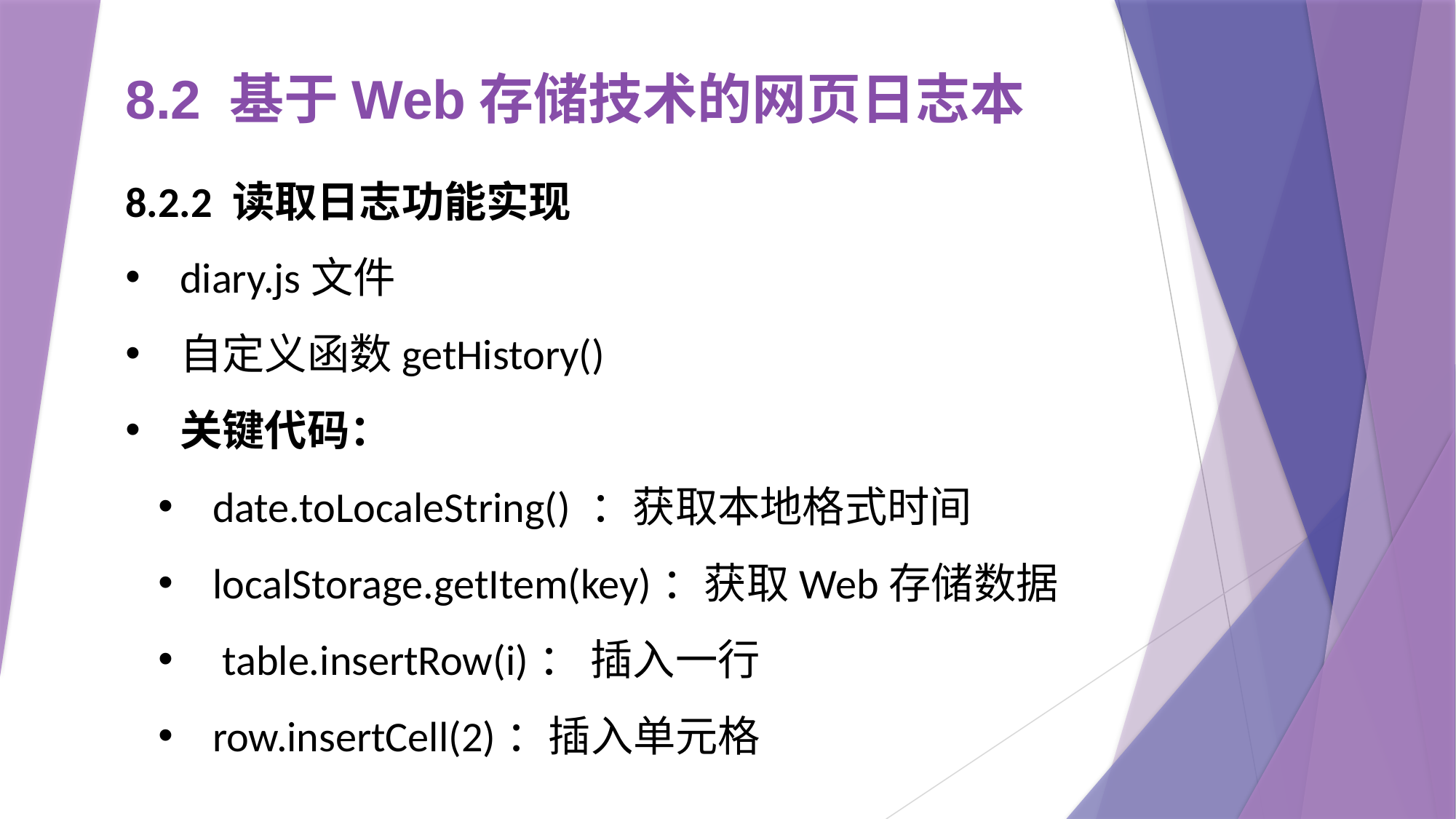

# 8.2 基于Web存储技术的网页日志本
8.2.2 读取日志功能实现
diary.js文件
自定义函数getHistory()
关键代码：
date.toLocaleString() ：获取本地格式时间
localStorage.getItem(key)：获取Web存储数据
 table.insertRow(i)： 插入一行
row.insertCell(2)：插入单元格